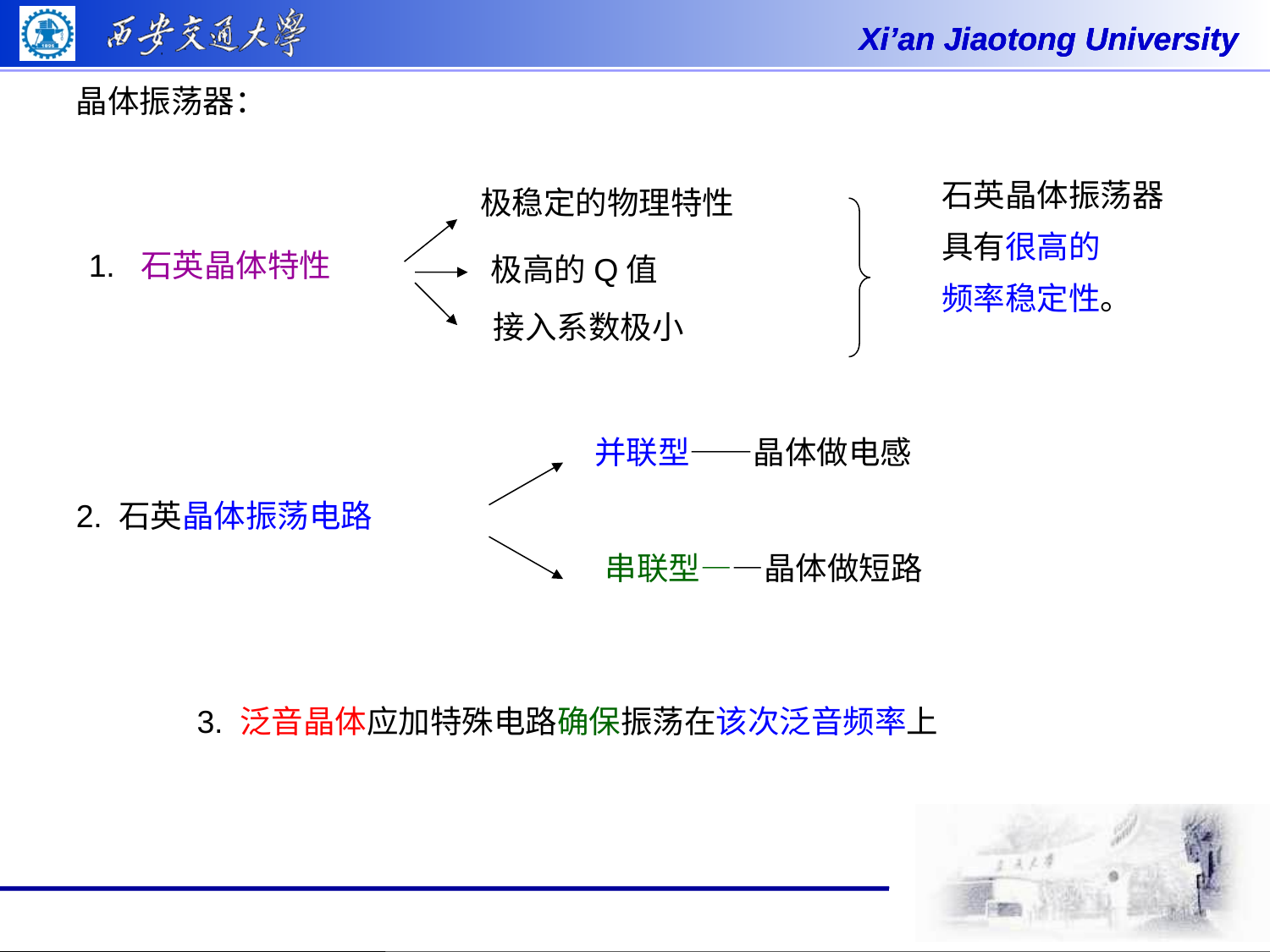

晶体振荡器：
石英晶体振荡器
具有很高的
频率稳定性。

极稳定的物理特性
极高的Q值
接入系数极小

1.  石英晶体特性

并联型——晶体做电感

2. 石英晶体振荡电路

串联型——晶体做短路
3. 泛音晶体应加特殊电路确保振荡在该次泛音频率上